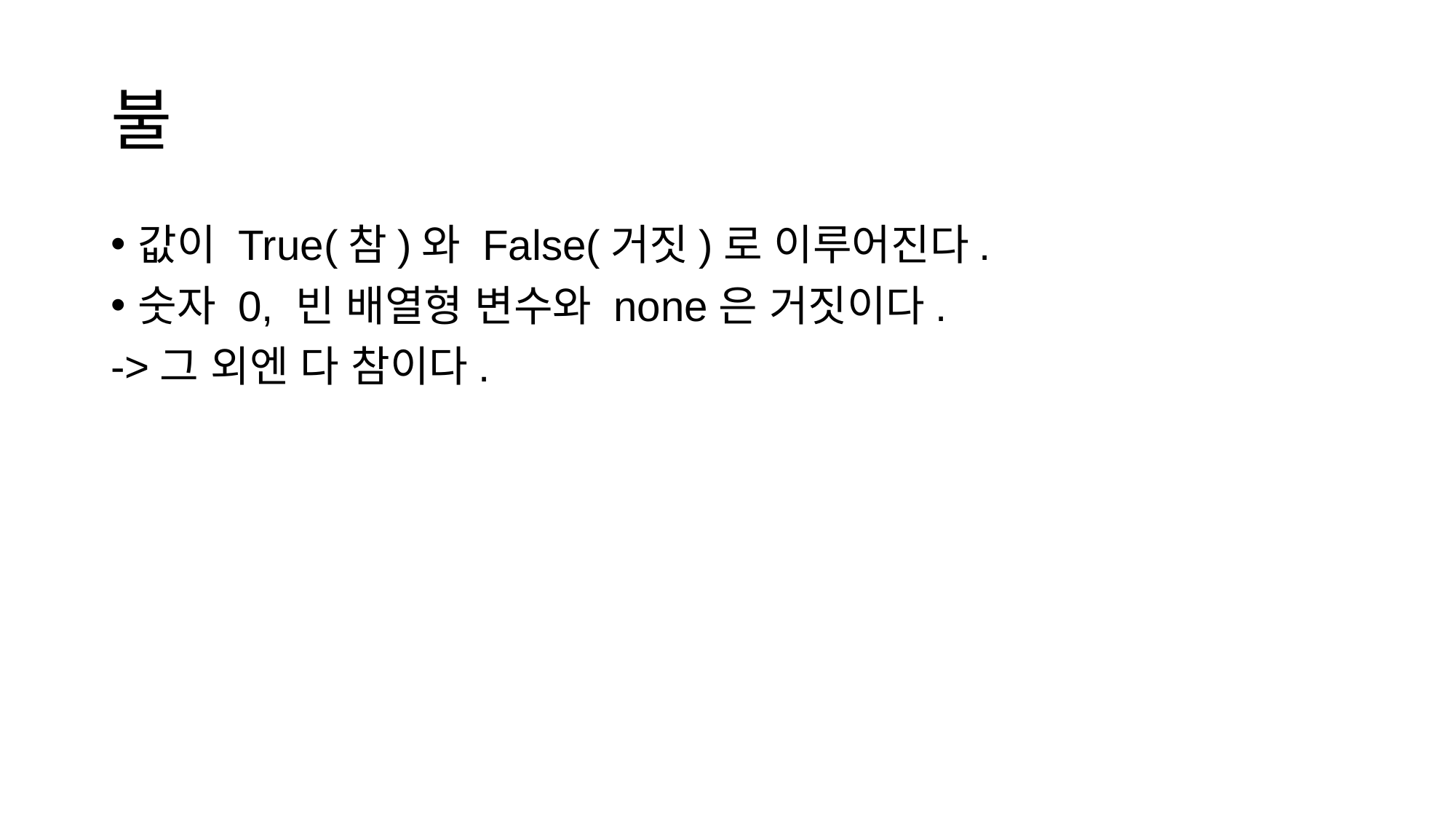

# 불
값이 True(참)와 False(거짓)로 이루어진다.
숫자 0, 빈 배열형 변수와 none은 거짓이다.
->그 외엔 다 참이다.